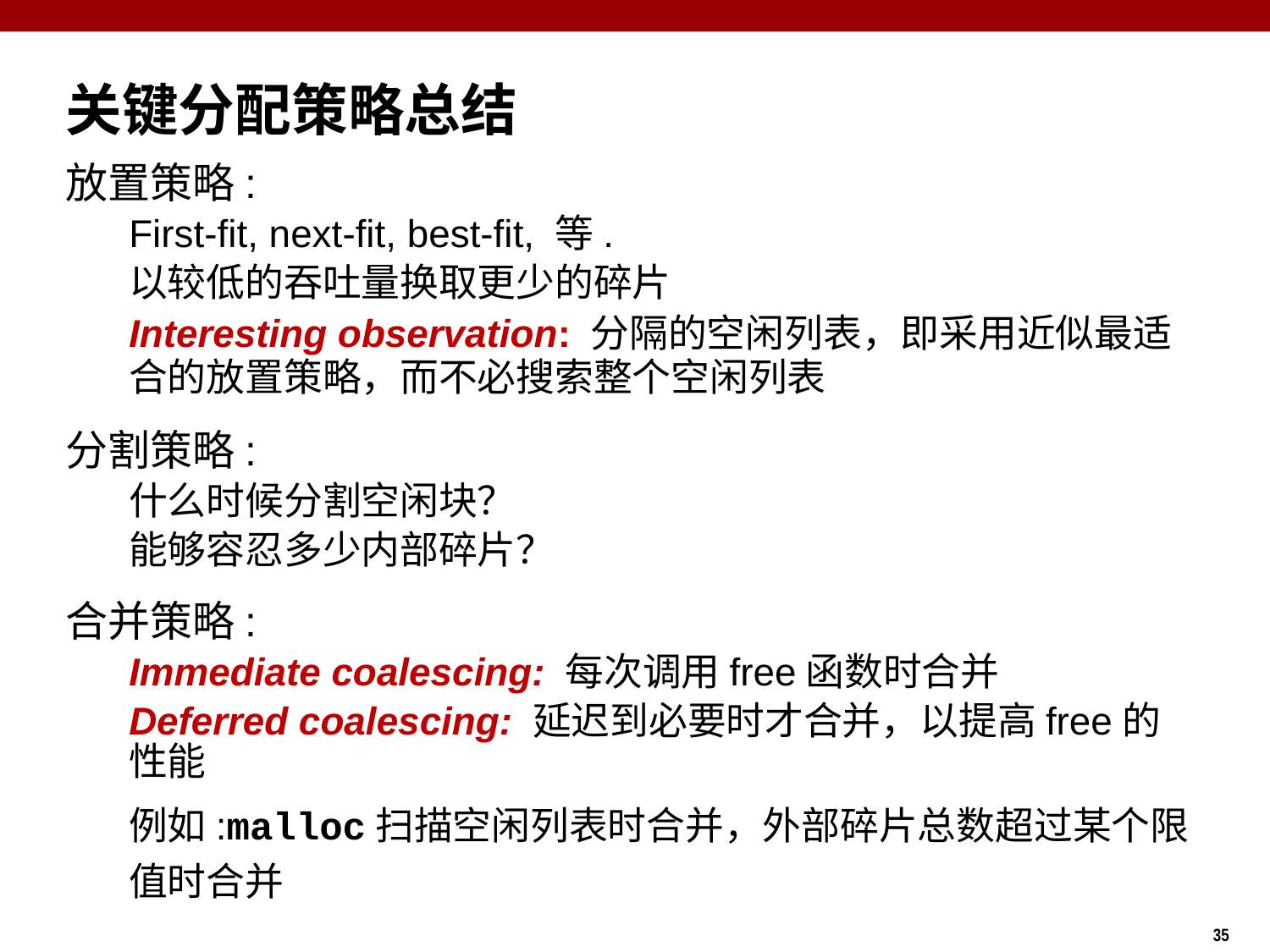

# 关键分配策略总结
放置策略:
First-fit, next-fit, best-fit, 等.
以较低的吞吐量换取更少的碎片
Interesting observation: 分隔的空闲列表，即采用近似最适合的放置策略，而不必搜索整个空闲列表
分割策略:
什么时候分割空闲块？
能够容忍多少内部碎片？
合并策略:
Immediate coalescing: 每次调用free函数时合并
Deferred coalescing: 延迟到必要时才合并，以提高free的性能
例如:malloc扫描空闲列表时合并，外部碎片总数超过某个限值时合并